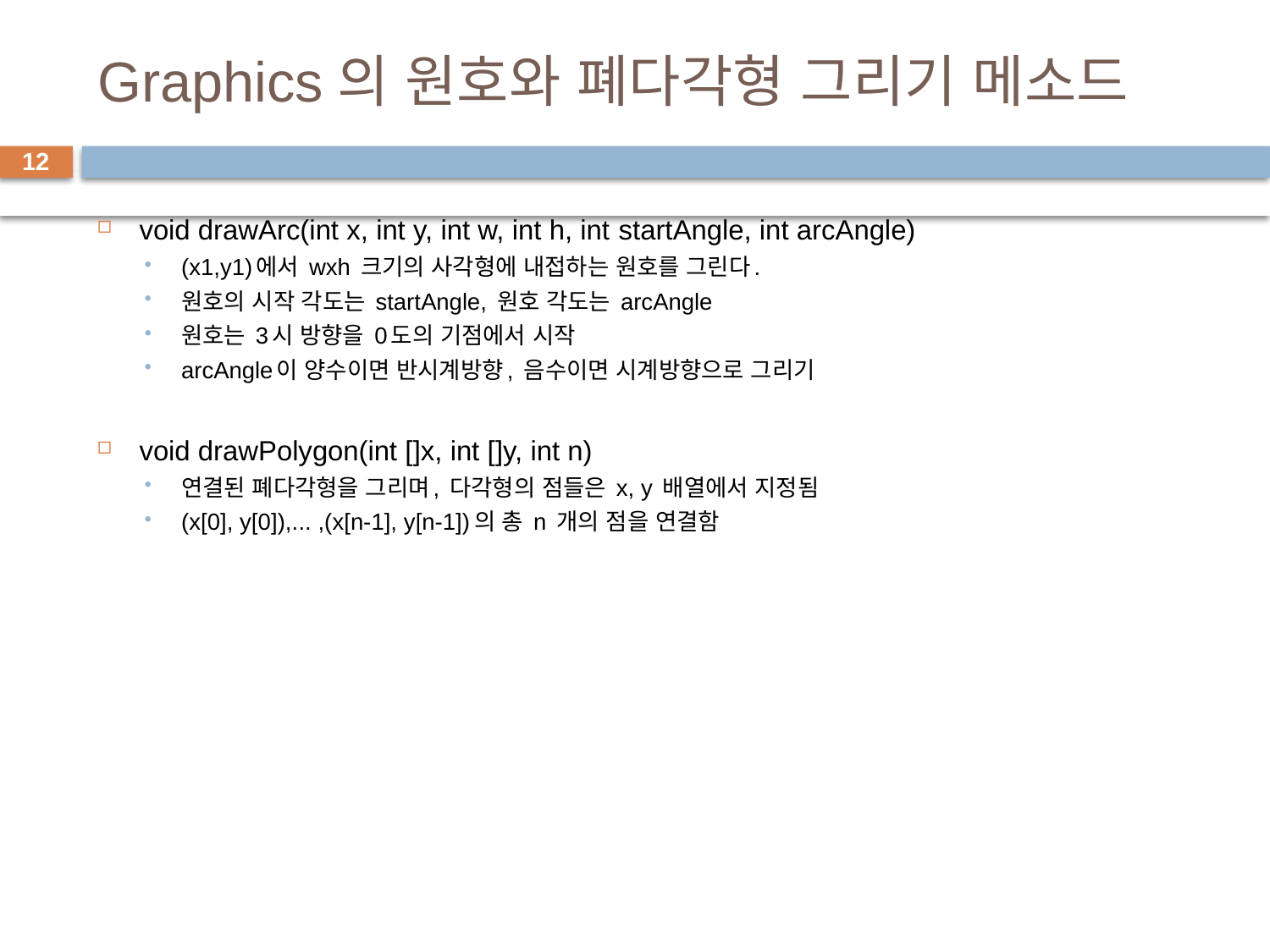

# Graphics의 원호와 폐다각형 그리기 메소드
12
void drawArc(int x, int y, int w, int h, int startAngle, int arcAngle)
(x1,y1)에서 wxh 크기의 사각형에 내접하는 원호를 그린다.
원호의 시작 각도는 startAngle, 원호 각도는 arcAngle
원호는 3시 방향을 0도의 기점에서 시작
arcAngle이 양수이면 반시계방향, 음수이면 시계방향으로 그리기

void drawPolygon(int []x, int []y, int n)
연결된 폐다각형을 그리며, 다각형의 점들은 x, y 배열에서 지정됨
(x[0], y[0]),... ,(x[n-1], y[n-1])의 총 n 개의 점을 연결함